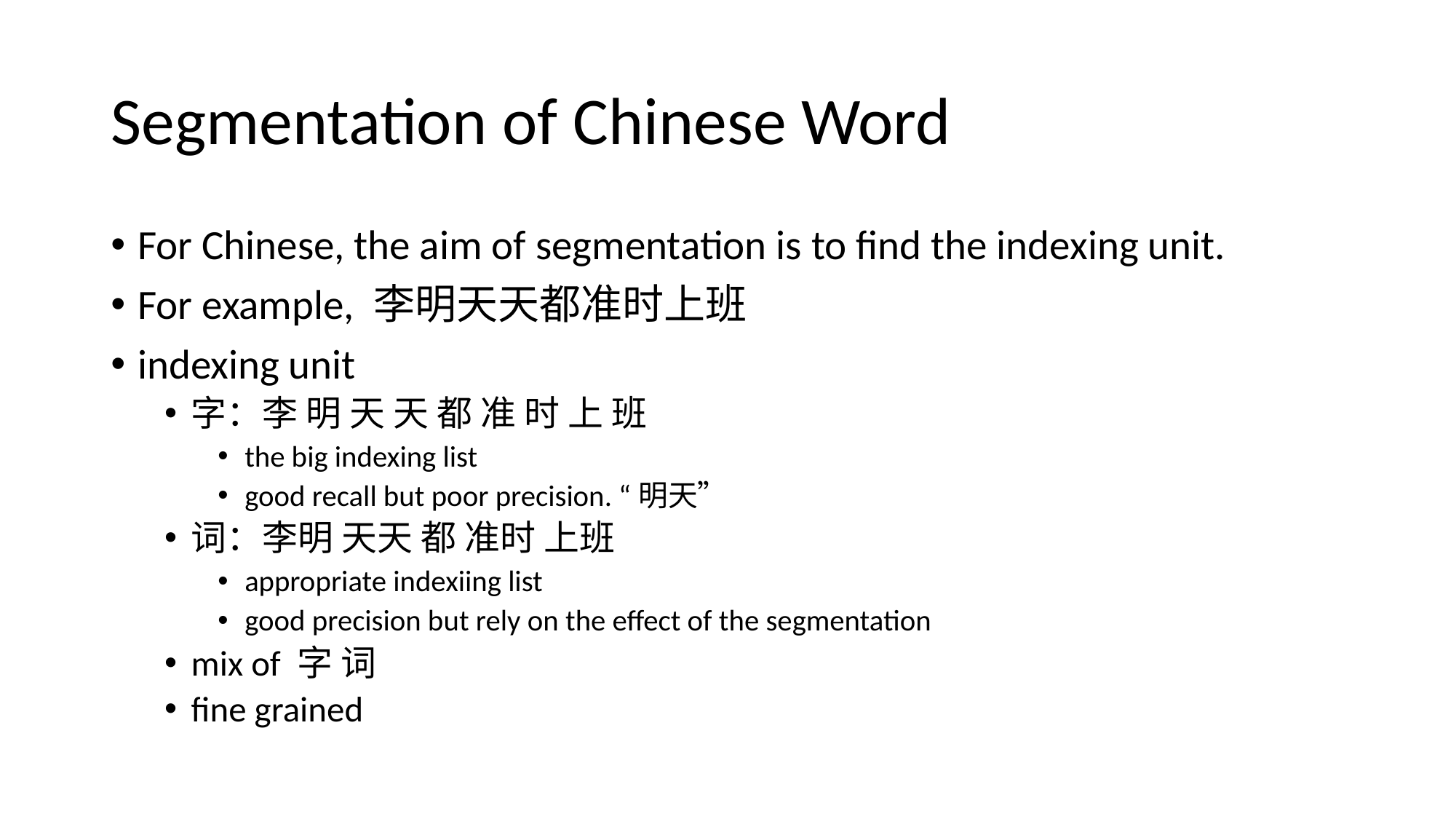

# Segmentation of Chinese Word
For Chinese, the aim of segmentation is to find the indexing unit.
For example, 李明天天都准时上班
indexing unit
字：李 明 天 天 都 准 时 上 班
the big indexing list
good recall but poor precision. “明天”
词：李明 天天 都 准时 上班
appropriate indexiing list
good precision but rely on the effect of the segmentation
mix of 字 词
fine grained